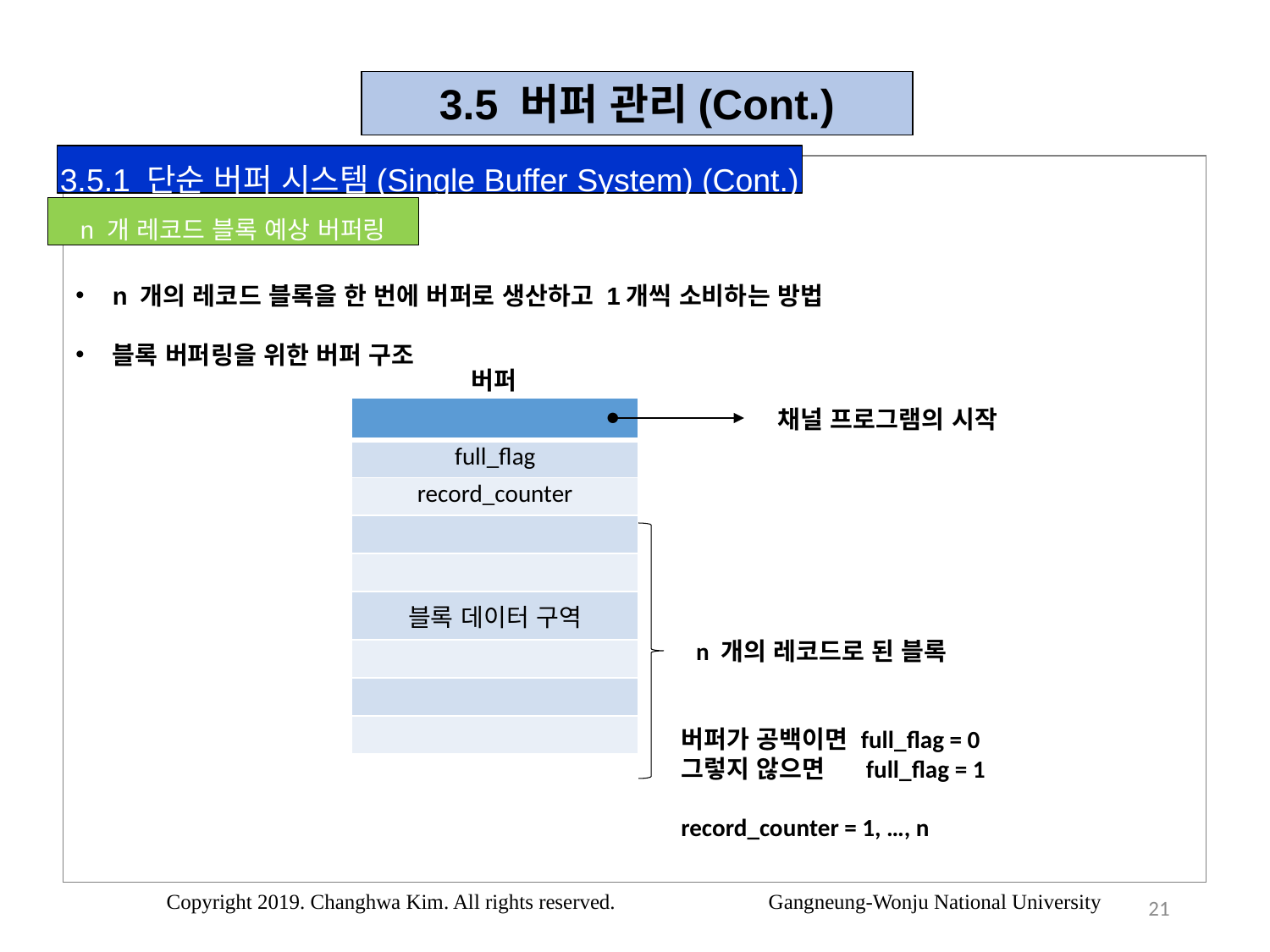

3.5 버퍼 관리(Cont.)
3.5.1 단순 버퍼 시스템(Single Buffer System) (Cont.)

n 개의 레코드 블록을 한 번에 버퍼로 생산하고 1개씩 소비하는 방법

블록 버퍼링을 위한 버퍼 구조

n 개 레코드 블록 예상 버퍼링
버퍼
| • |
| --- |
| full\_flag |
| record\_counter |
|  |
|  |
| 블록 데이터 구역 |
|  |
|  |
|  |
채널 프로그램의 시작

n 개의 레코드로 된 블록
버퍼가 공백이면 full_flag = 0
그렇지 않으면     full_flag = 1

record_counter = 1, …, n
Copyright 2019. Changhwa Kim. All rights reserved.                             Gangneung-Wonju National University
21